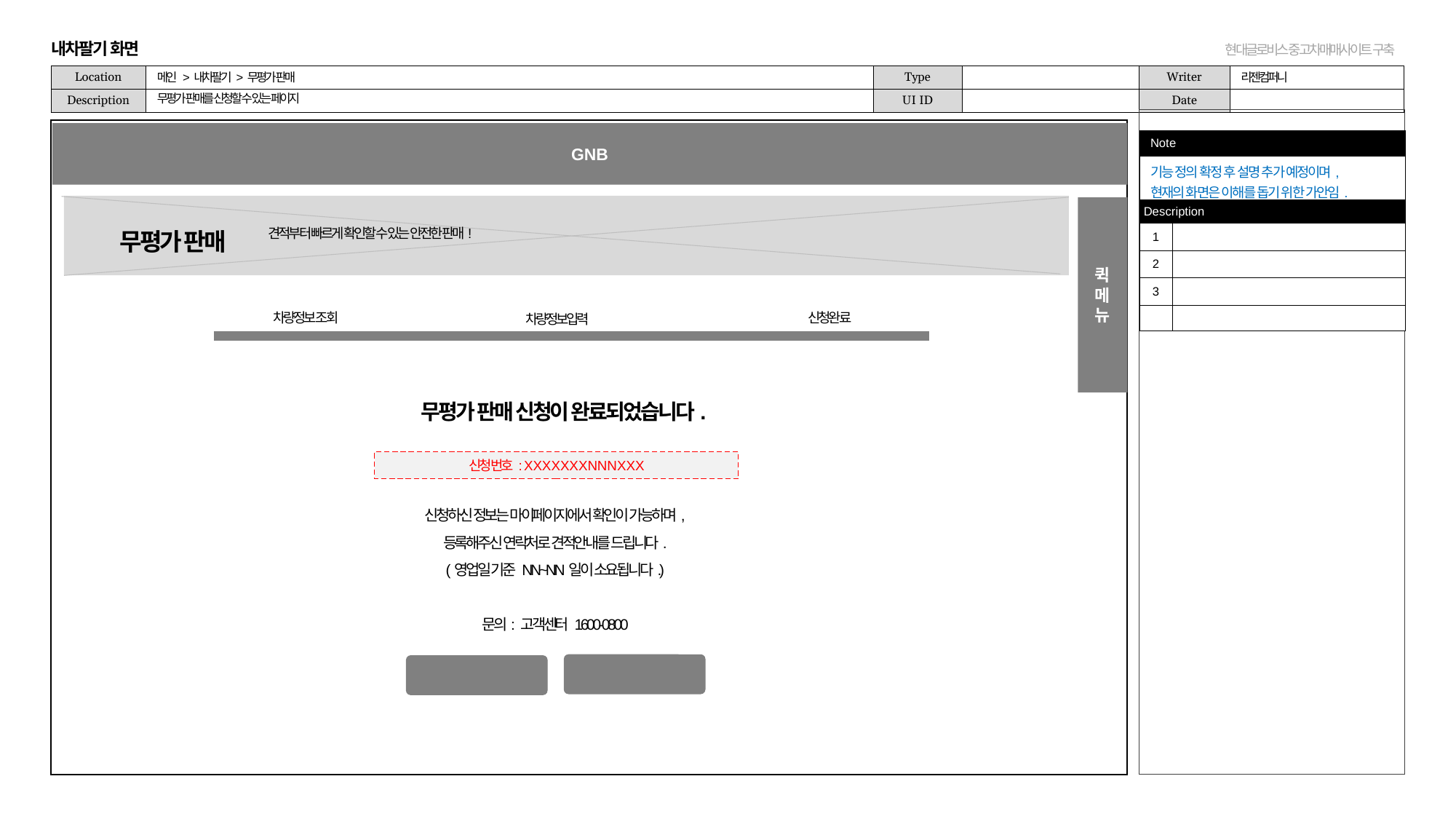

내차팔기 화면
메인  > 내차팔기 > 무평가 판매

리젠컴퍼니
무평가 판매를 신청할 수 있는 페이지

GNB
| Note |  |
| --- | --- |
| 기능 정의 확정 후 설명 추가 예정이며, 현재의 화면은 이해를 돕기 위한 가안임. |  |
| Description |  |
| 1 |  |
| 2 |  |
| 3 |  |
|  |  |

퀵
메뉴
무평가 판매
견적부터 빠르게 확인할 수 있는 안전한 판매!
신청완료
차량정보 조회
차량정보입력
무평가 판매 신청이 완료되었습니다.
신청 번호 : XXXXXXXNNNXXX
신청하신 정보는 마이페이지에서 확인이 가능하며,
등록해주신 연락처로 견적안내를 드립니다.
(영업일 기준 NN~NN일이 소요됩니다.)

문의: 고객센터 1600-0800
마이페이지
확인